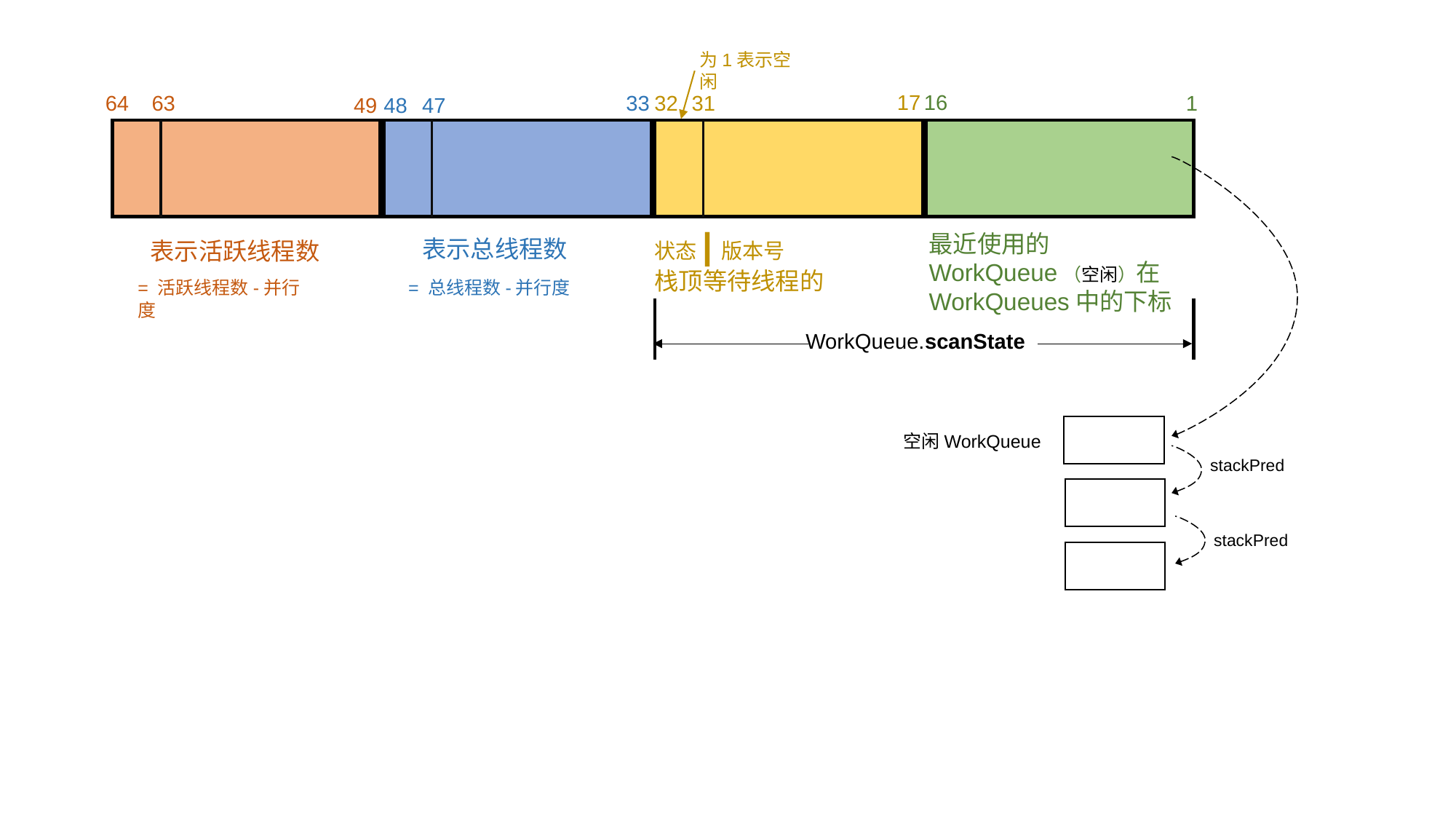

为1表示空闲
17
16
64
63
33
32
31
1
49
48
47

状态|版本号
栈顶等待线程的
最近使用的WorkQueue（空闲）在WorkQueues中的下标
表示总线程数
表示活跃线程数
= 活跃线程数-并行度
= 总线程数-并行度
WorkQueue.scanState

空闲WorkQueue

stackPred

stackPred